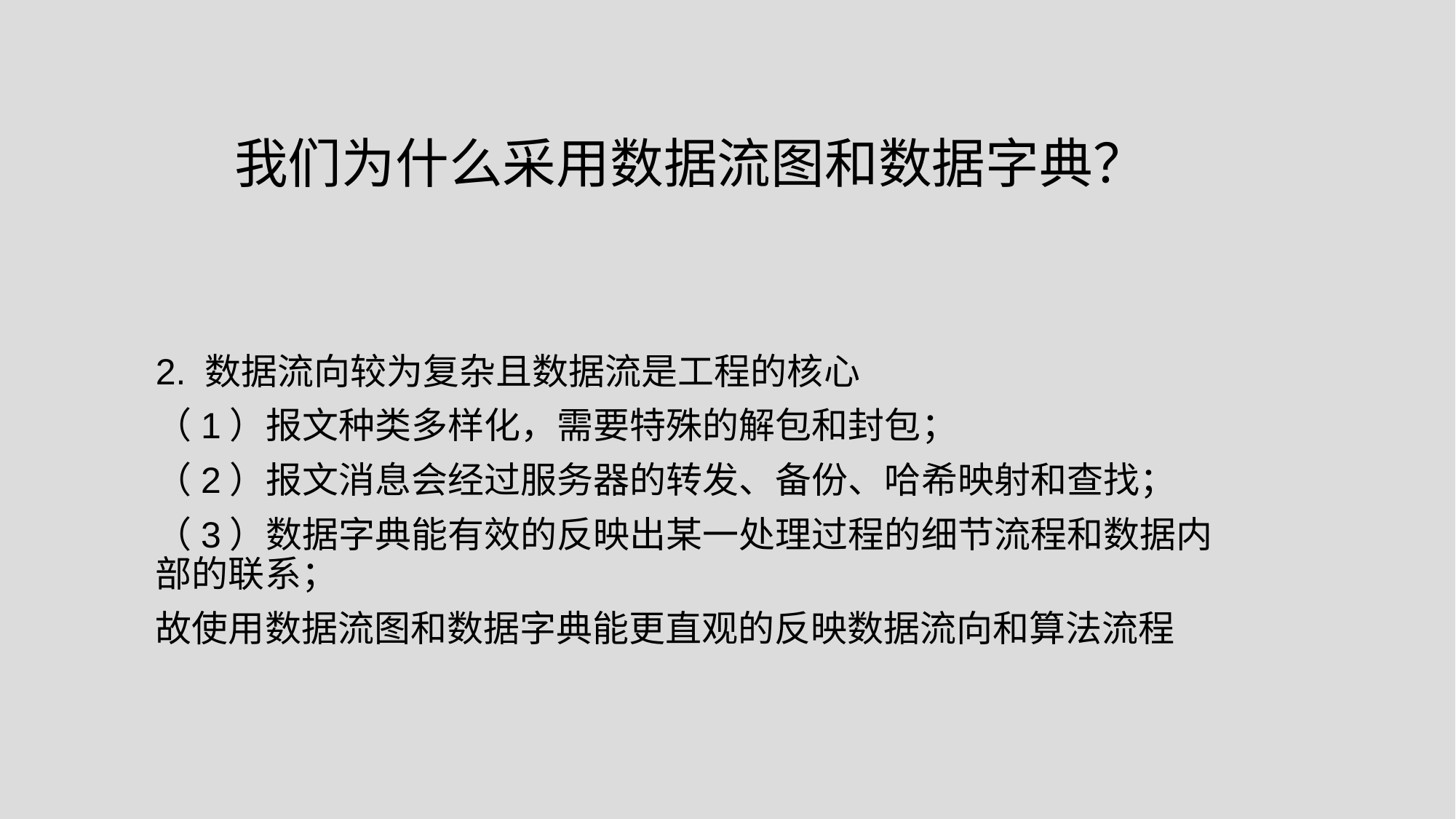

# 我们为什么采用数据流图和数据字典？
2. 数据流向较为复杂且数据流是工程的核心
（1）报文种类多样化，需要特殊的解包和封包；
（2）报文消息会经过服务器的转发、备份、哈希映射和查找；
（3）数据字典能有效的反映出某一处理过程的细节流程和数据内部的联系；
故使用数据流图和数据字典能更直观的反映数据流向和算法流程